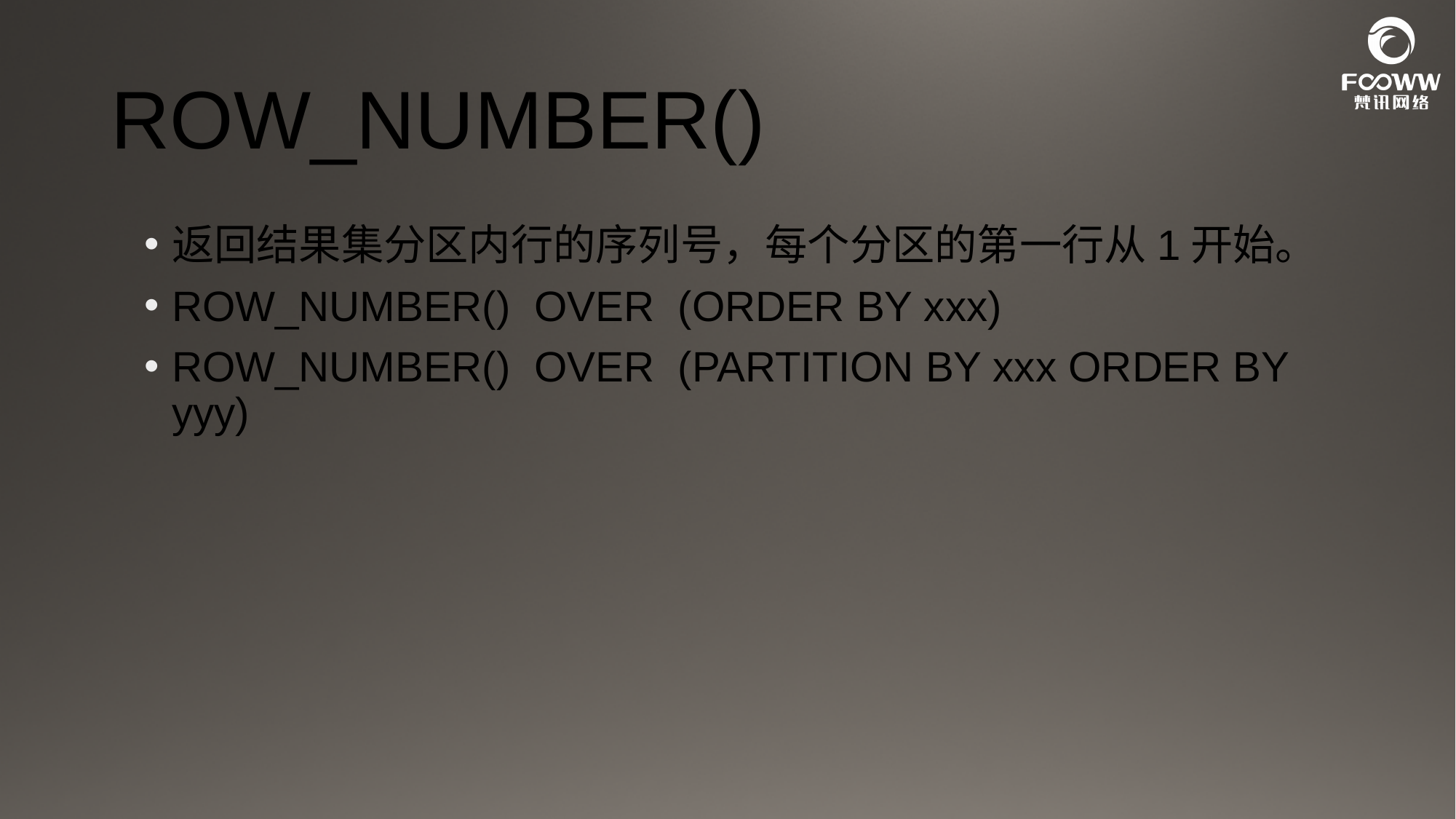

# ROW_NUMBER()
返回结果集分区内行的序列号，每个分区的第一行从1开始。
ROW_NUMBER()  OVER  (ORDER BY xxx)
ROW_NUMBER()  OVER  (PARTITION BY xxx ORDER BY yyy)